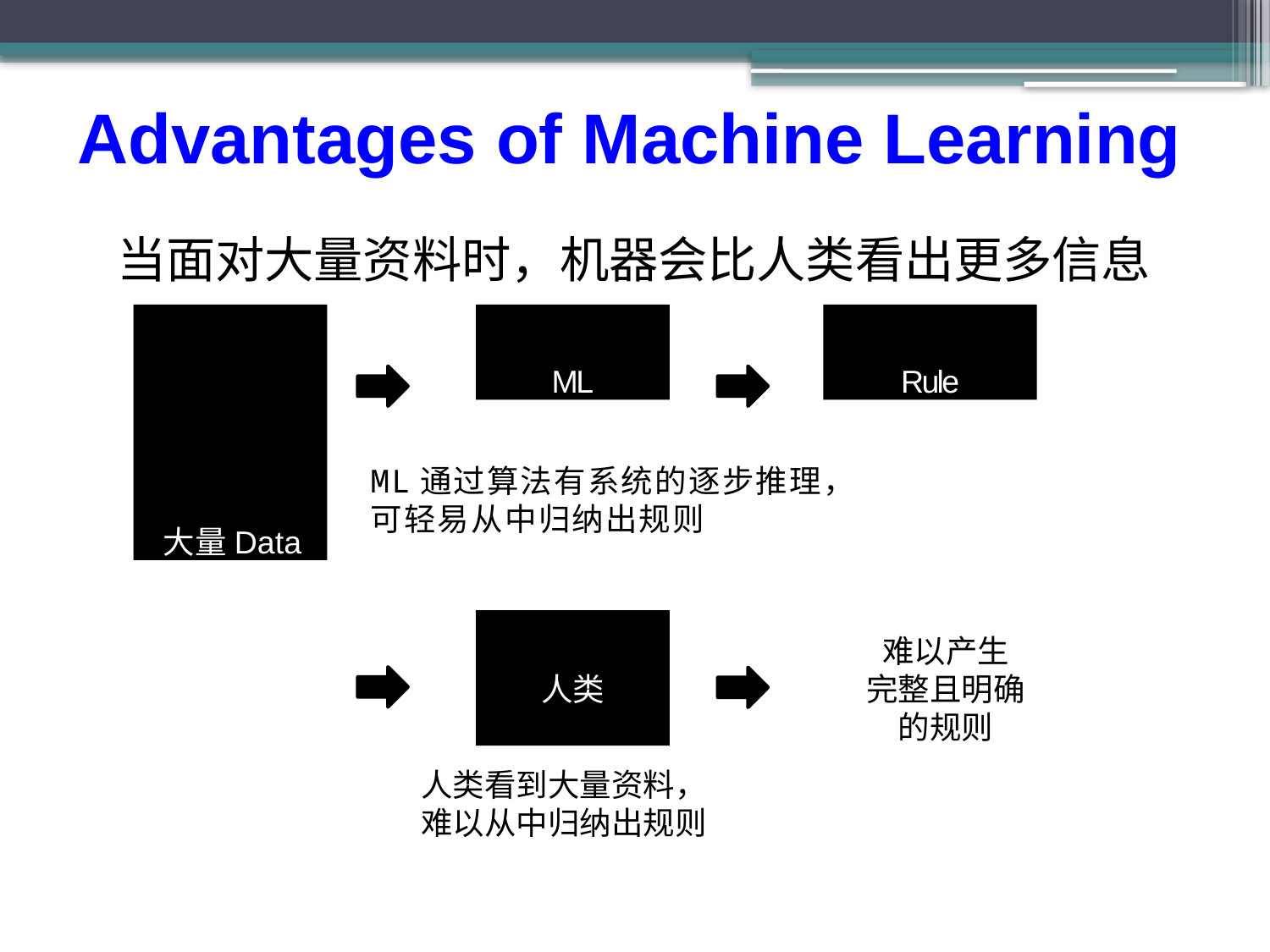

Advantages of Machine Learning
当面对大量资料时，机器会比人类看出更多信息

大量Data

ML

Rule

ML通过算法有系统的逐步推理， 可轻易从中归纳出规则

人类

难以产生 完整且明确 的规则

人类看到大量资料， 难以从中归纳出规则